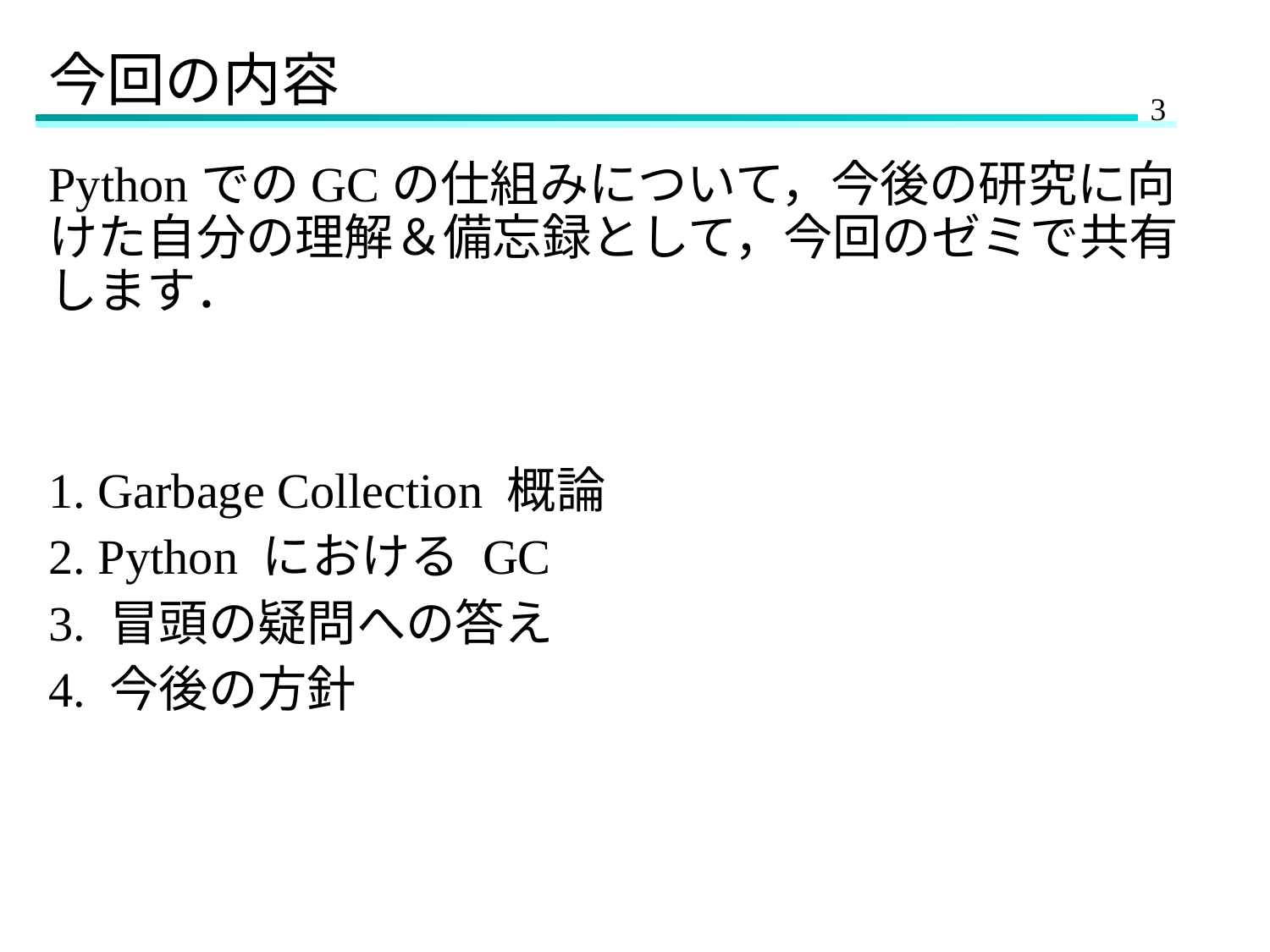

# 今回の内容
PythonでのGCの仕組みについて，今後の研究に向けた自分の理解＆備忘録として，今回のゼミで共有します．

1. Garbage Collection 概論
2. Python における GC
3. 冒頭の疑問への答え
4. 今後の方針